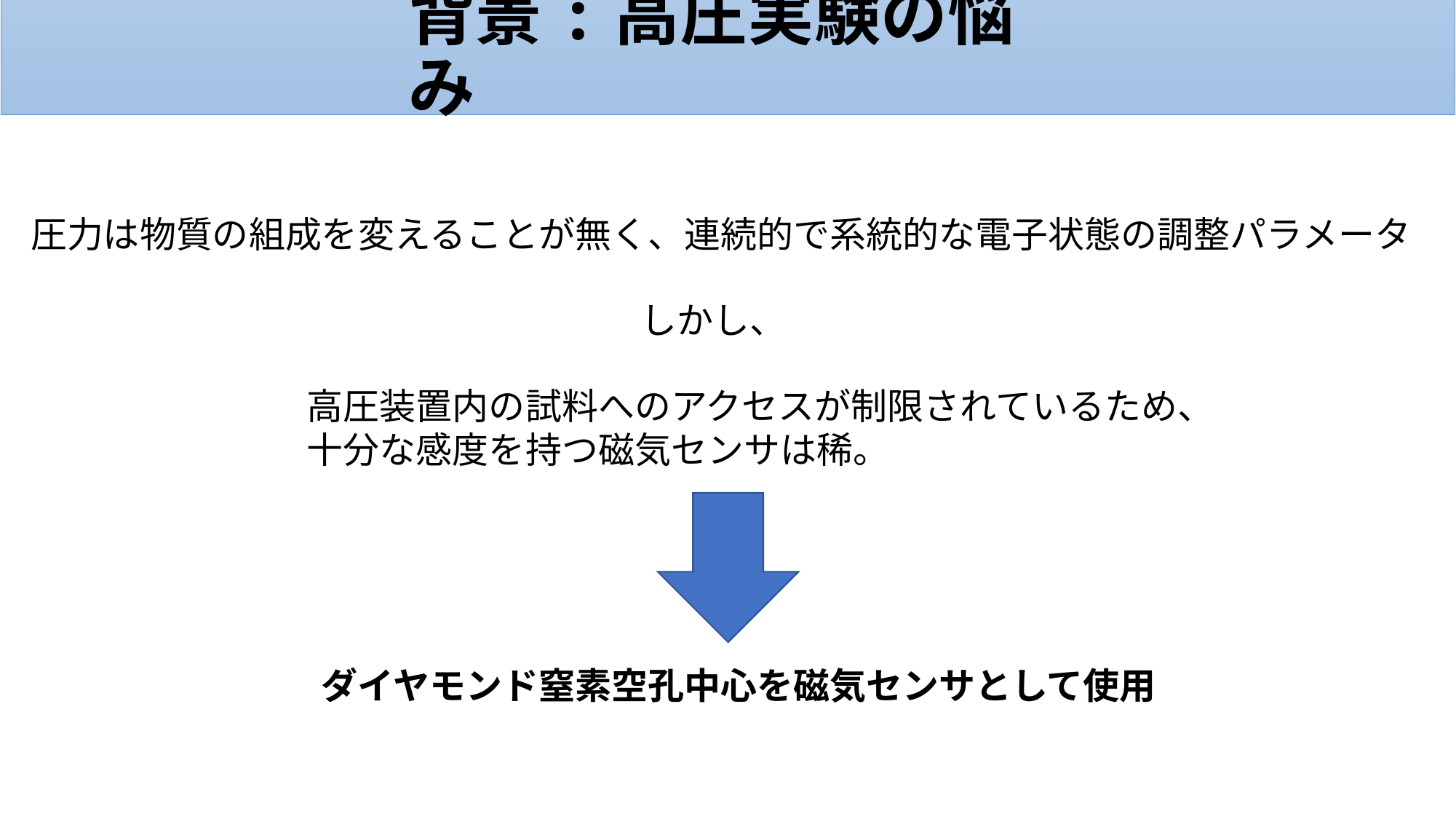

# 背景:高圧実験の悩み
圧力は物質の組成を変えることが無く、連続的で系統的な電子状態の調整パラメータ
しかし、
高圧装置内の試料へのアクセスが制限されているため、
十分な感度を持つ磁気センサは稀。

ダイヤモンド窒素空孔中心を磁気センサとして使用